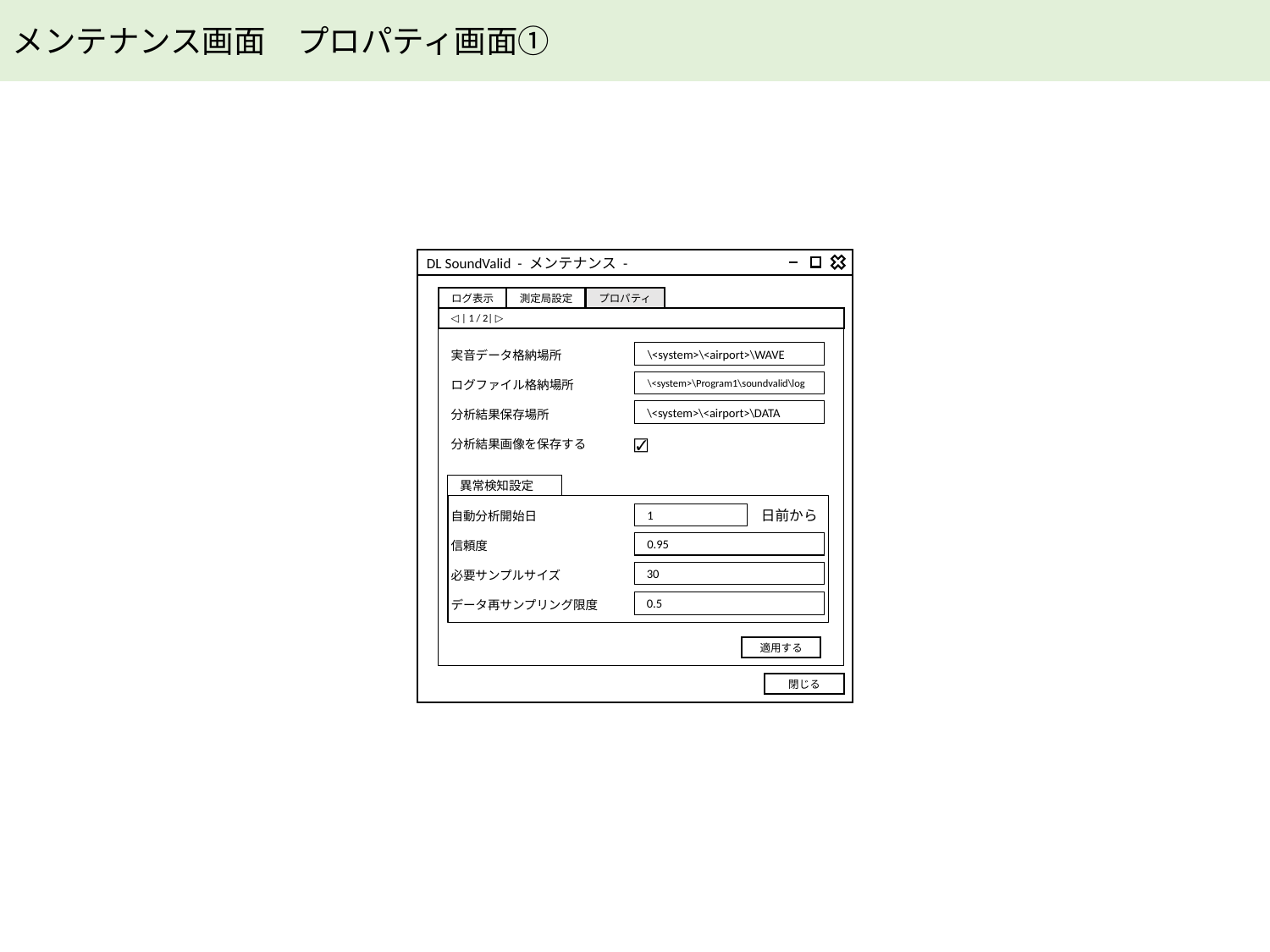

メンテナンス画面　プロパティ画面①
DL SoundValid  - メンテナンス -

ログ表示
測定局設定
プロパティ
◁ | 1 / 2| ▷

実音データ格納場所

ログファイル格納場所

分析結果保存場所

分析結果画像を保存する
\<system>\<airport>\WAVE
\<system>\Program1\soundvalid\log
\<system>\<airport>\DATA
☑
異常検知設定

日前から
自動分析開始日

信頼度

必要サンプルサイズ

データ再サンプリング限度
1
0.95
30
0.5
適用する
閉じる